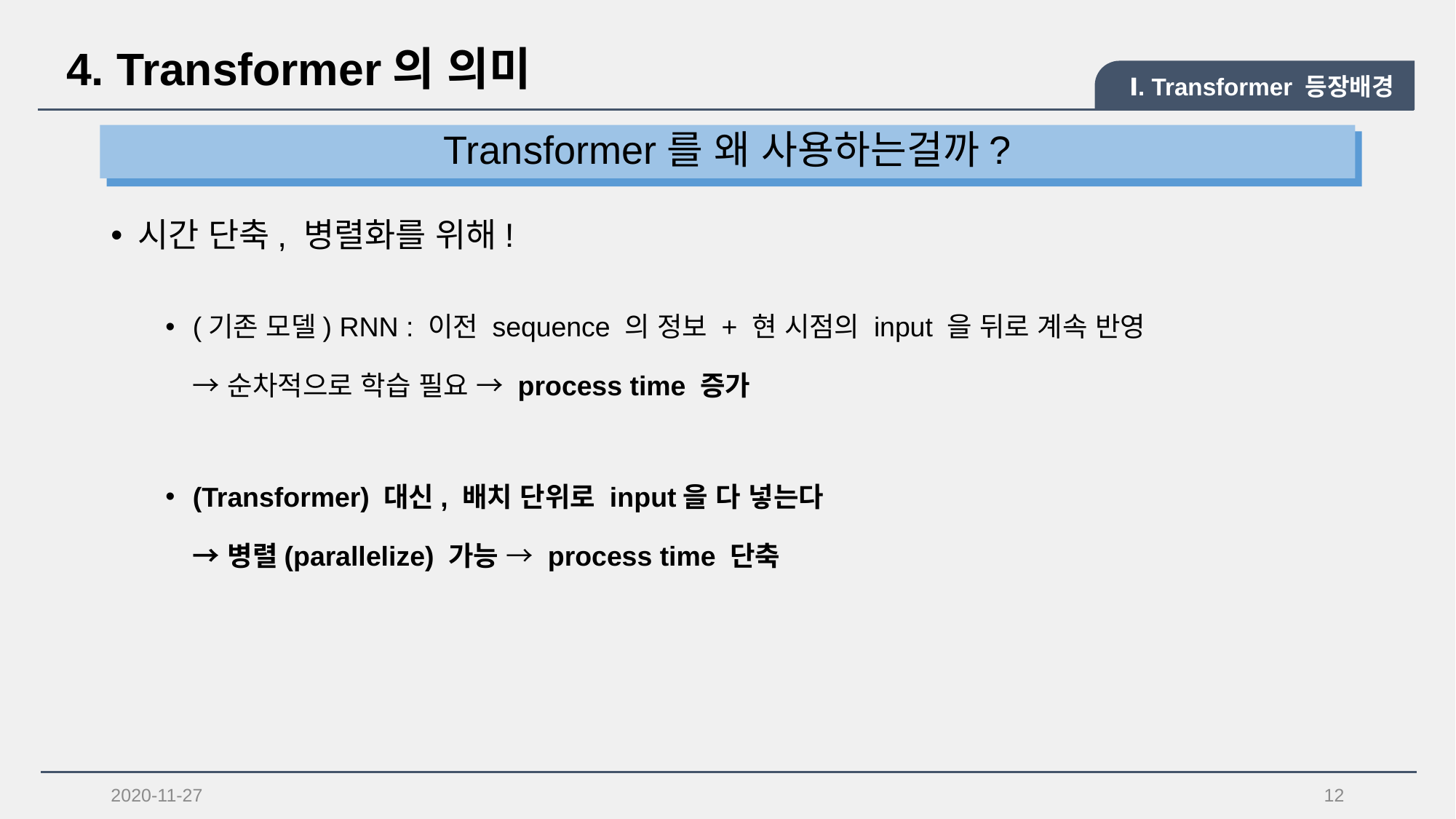

4. Transformer의 의미

Ⅰ. Transformer 등장배경

Transformer를 왜 사용하는걸까?

시간 단축, 병렬화를 위해!

(기존 모델) RNN : 이전 sequence 의 정보 + 현 시점의 input 을 뒤로 계속 반영
→ 순차적으로 학습 필요 → process time 증가

(Transformer) 대신, 배치 단위로 input을 다 넣는다
→ 병렬(parallelize) 가능 → process time 단축

2020-11-27
12